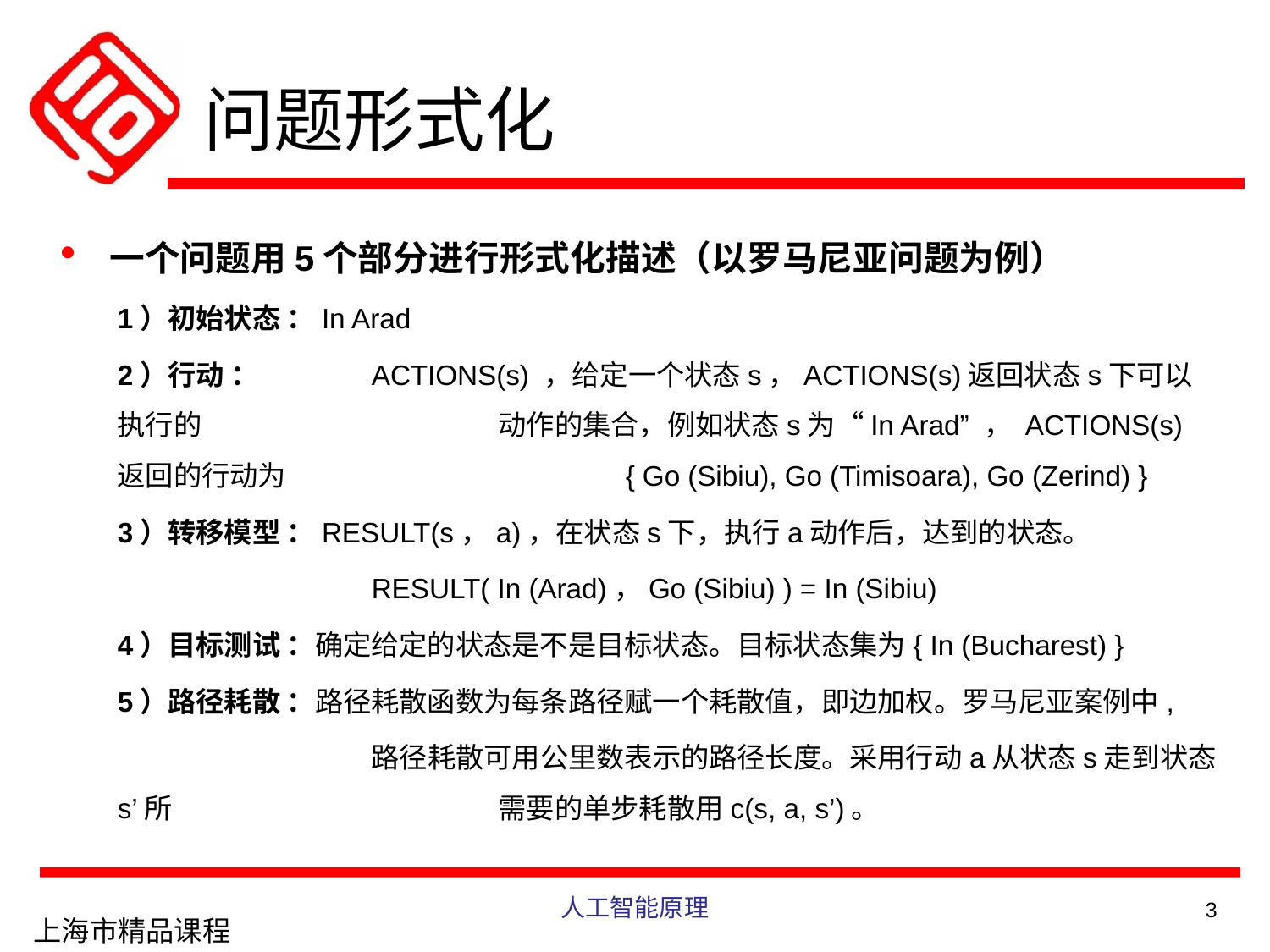

# 问题形式化
一个问题用5个部分进行形式化描述（以罗马尼亚问题为例）
1）初始状态 ：In Arad
2）行动 ： 	ACTIONS(s) ，给定一个状态s，ACTIONS(s)返回状态s下可以执行的			动作的集合，例如状态s为“In Arad” ， ACTIONS(s) 返回的行动为			{ Go (Sibiu), Go (Timisoara), Go (Zerind) }
3）转移模型 ：RESULT(s，a)，在状态s下，执行a动作后，达到的状态。
   		RESULT( In (Arad)，Go (Sibiu) ) = In (Sibiu)
4）目标测试 ：确定给定的状态是不是目标状态。目标状态集为{ In (Bucharest) }
5）路径耗散 ：路径耗散函数为每条路径赋一个耗散值，即边加权。罗马尼亚案例中,
		路径耗散可用公里数表示的路径长度。采用行动a从状态s走到状态s’所			需要的单步耗散用c(s, a, s’)。
人工智能原理
3
上海市精品课程